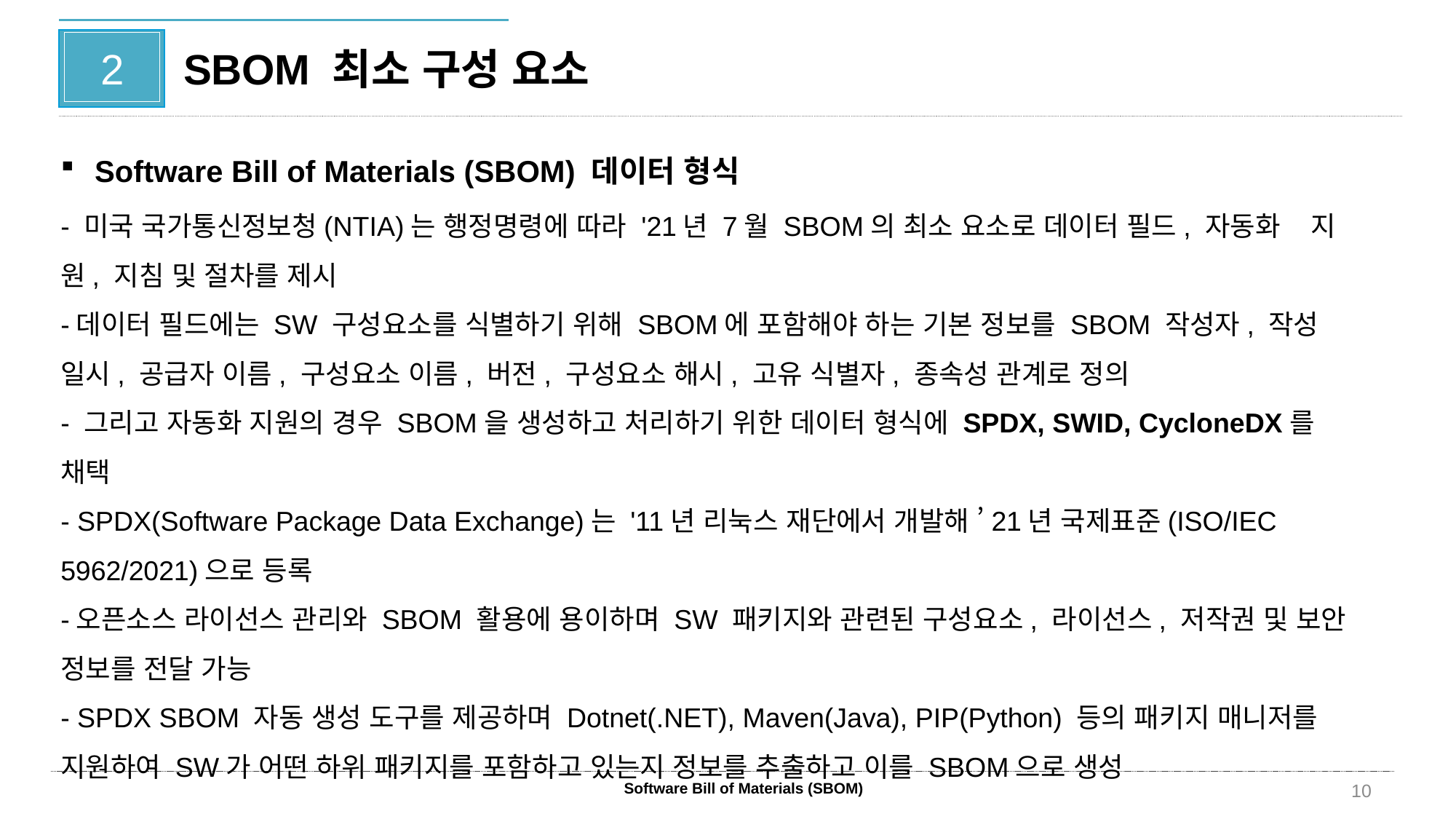

2
SBOM 최소 구성 요소
Software Bill of Materials (SBOM) 데이터 형식
- 미국 국가통신정보청(NTIA)는 행정명령에 따라 '21년 7월 SBOM의 최소 요소로 데이터 필드, 자동화    지원, 지침 및 절차를 제시
-데이터 필드에는 SW 구성요소를 식별하기 위해 SBOM에 포함해야 하는 기본 정보를 SBOM 작성자, 작성 일시, 공급자 이름, 구성요소 이름, 버전, 구성요소 해시, 고유 식별자, 종속성 관계로 정의
- 그리고 자동화 지원의 경우 SBOM을 생성하고 처리하기 위한 데이터 형식에 SPDX, SWID, CycloneDX를 채택
- SPDX(Software Package Data Exchange)는 '11년 리눅스 재단에서 개발해 ’21년 국제표준(ISO/IEC 5962/2021)으로 등록
-오픈소스 라이선스 관리와 SBOM 활용에 용이하며 SW 패키지와 관련된 구성요소, 라이선스, 저작권 및 보안 정보를 전달 가능
- SPDX SBOM 자동 생성 도구를 제공하며 Dotnet(.NET), Maven(Java), PIP(Python) 등의 패키지 매니저를 지원하여 SW가 어떤 하위 패키지를 포함하고 있는지 정보를 추출하고 이를 SBOM으로 생성